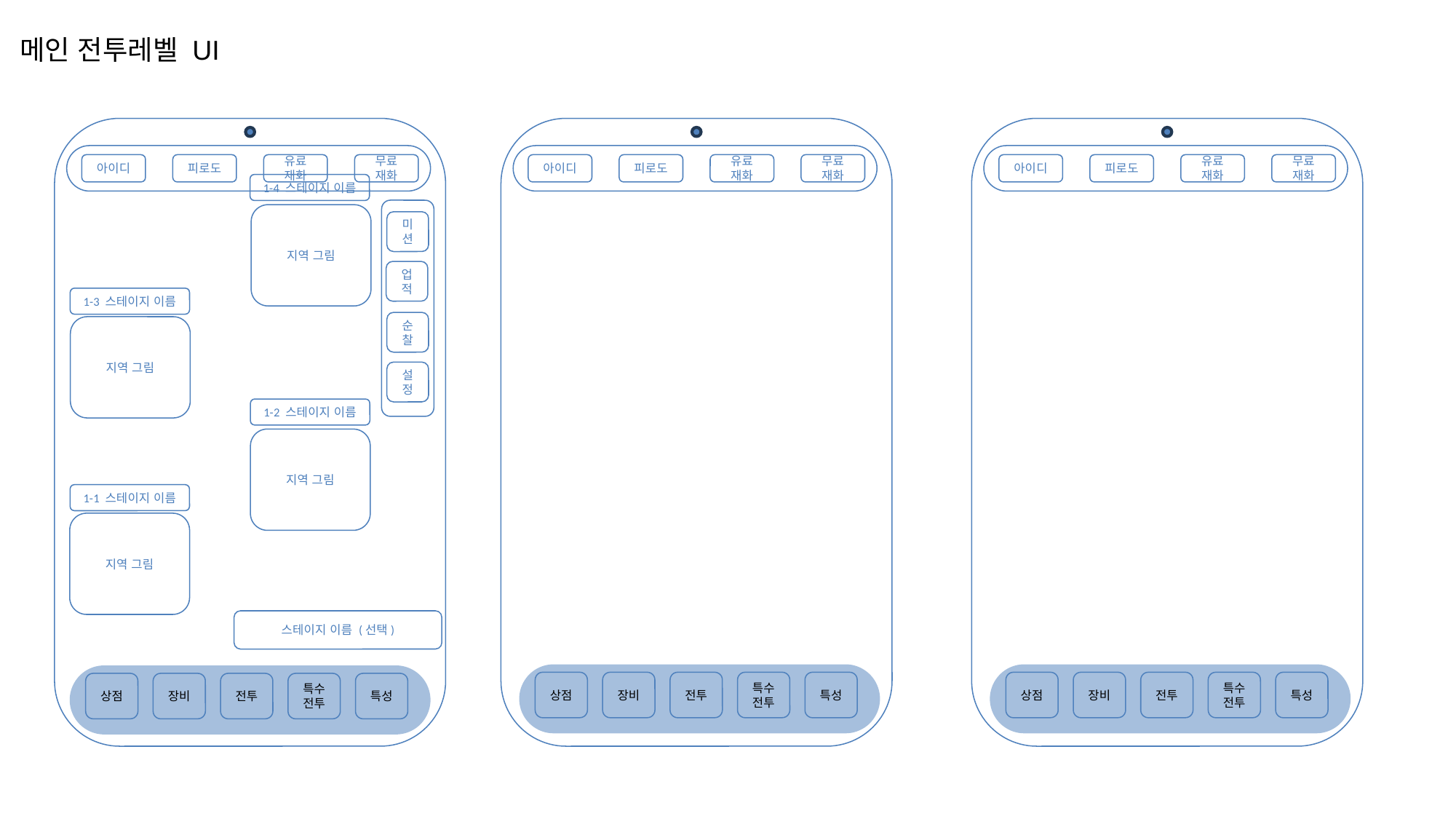

메인 전투레벨 UI

아이디
피로도
유료
재화
무료
재화

아이디
피로도
유료
재화
무료
재화

아이디
피로도
유료
재화
무료
재화
1-4 스테이지 이름

지역 그림
미션
업적
1-3 스테이지 이름
순찰
지역 그림
설정
1-2 스테이지 이름
지역 그림
1-1 스테이지 이름
지역 그림
스테이지 이름 (선택)

상점
장비
전투
특수전투
특성

상점
장비
전투
특수전투
특성

상점
장비
전투
특수전투
특성